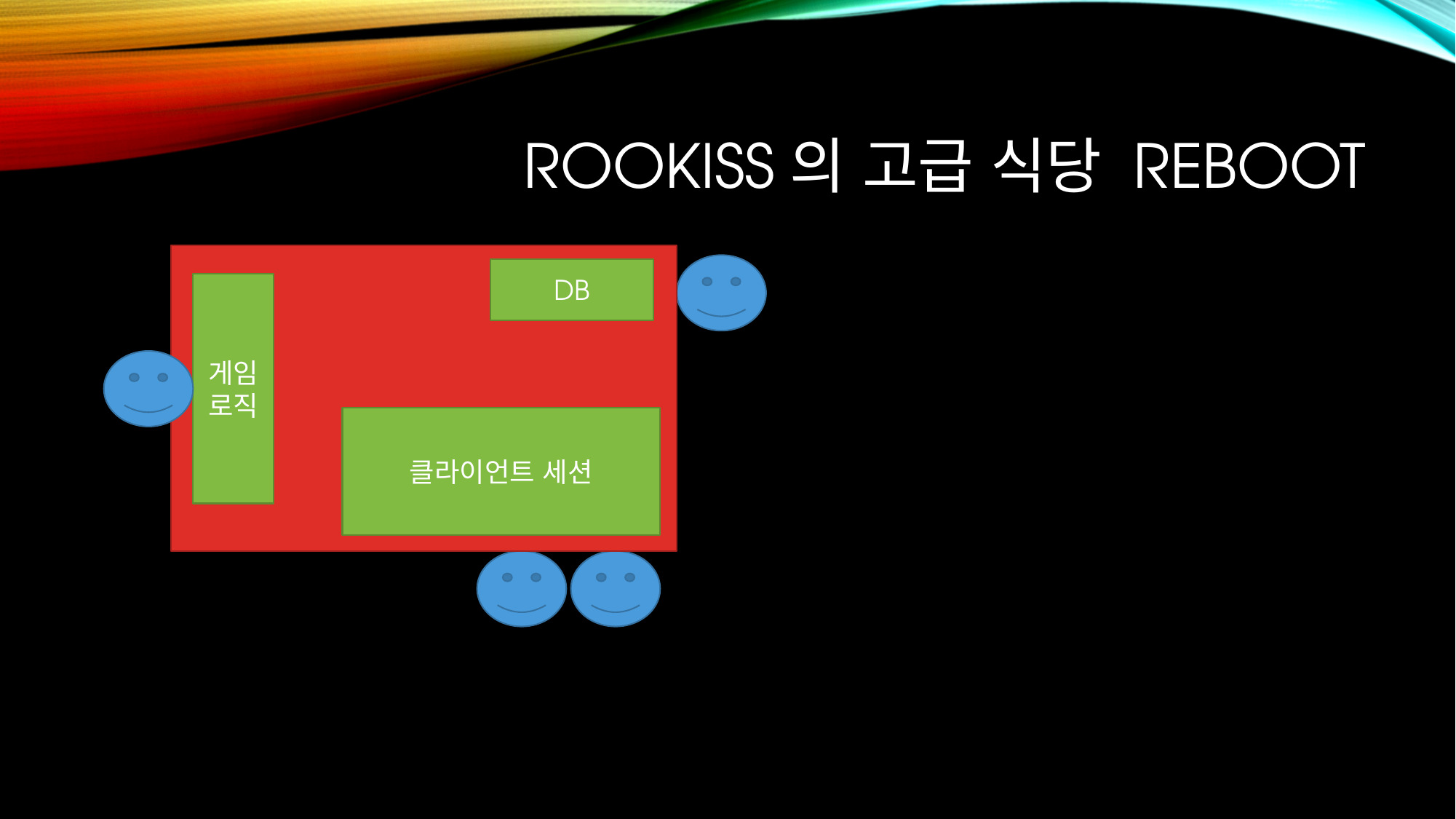

# Rookiss의 고급 식당 reboot

DB
게임 로직

클라이언트 세션